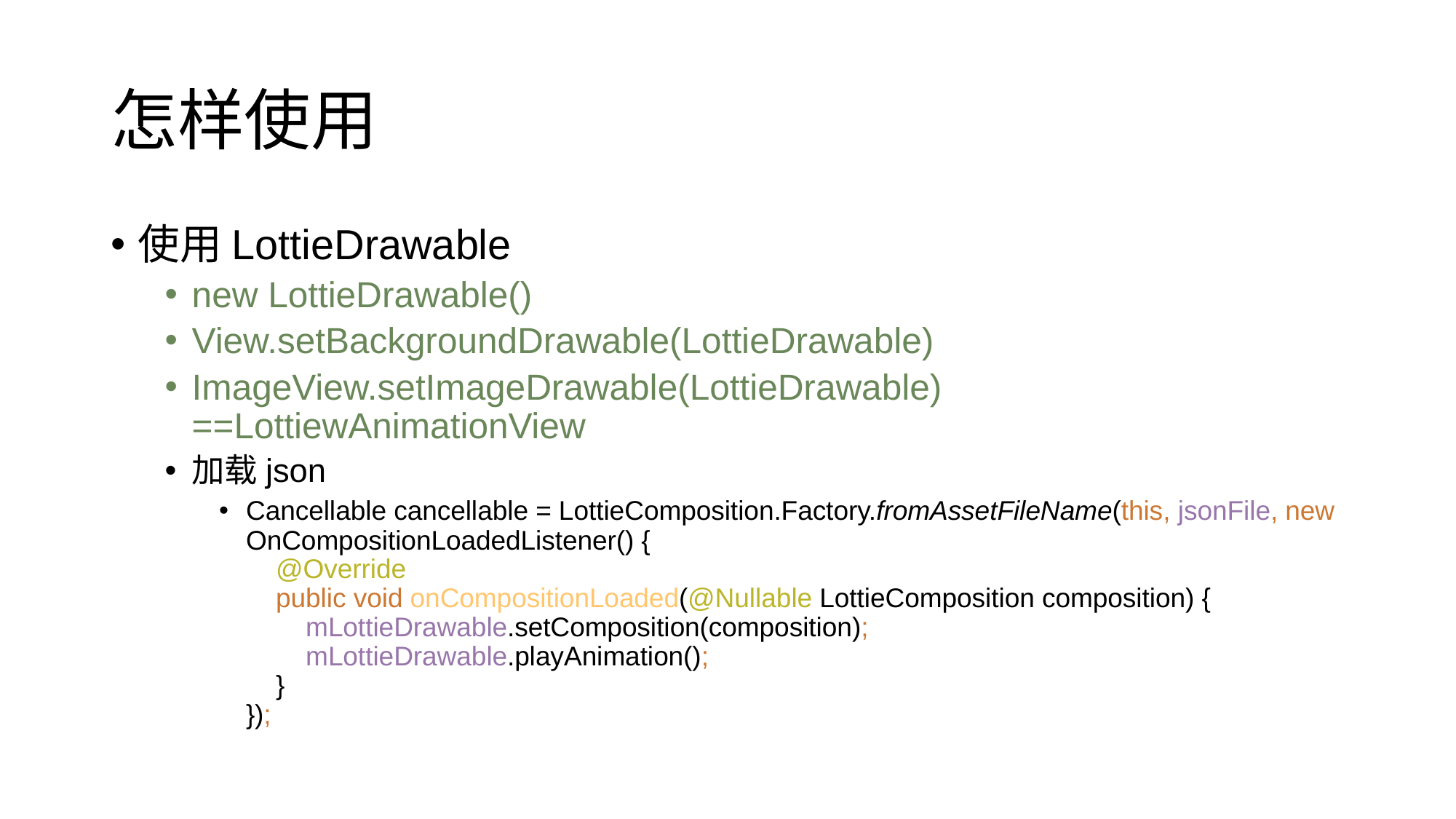

# 怎样使用
使用LottieDrawable
new LottieDrawable()
View.setBackgroundDrawable(LottieDrawable)
ImageView.setImageDrawable(LottieDrawable) ==LottiewAnimationView
加载json
Cancellable cancellable = LottieComposition.Factory.fromAssetFileName(this, jsonFile, new OnCompositionLoadedListener() {
    @Override
    public void onCompositionLoaded(@Nullable LottieComposition composition) {
        mLottieDrawable.setComposition(composition);
        mLottieDrawable.playAnimation();
    }
});